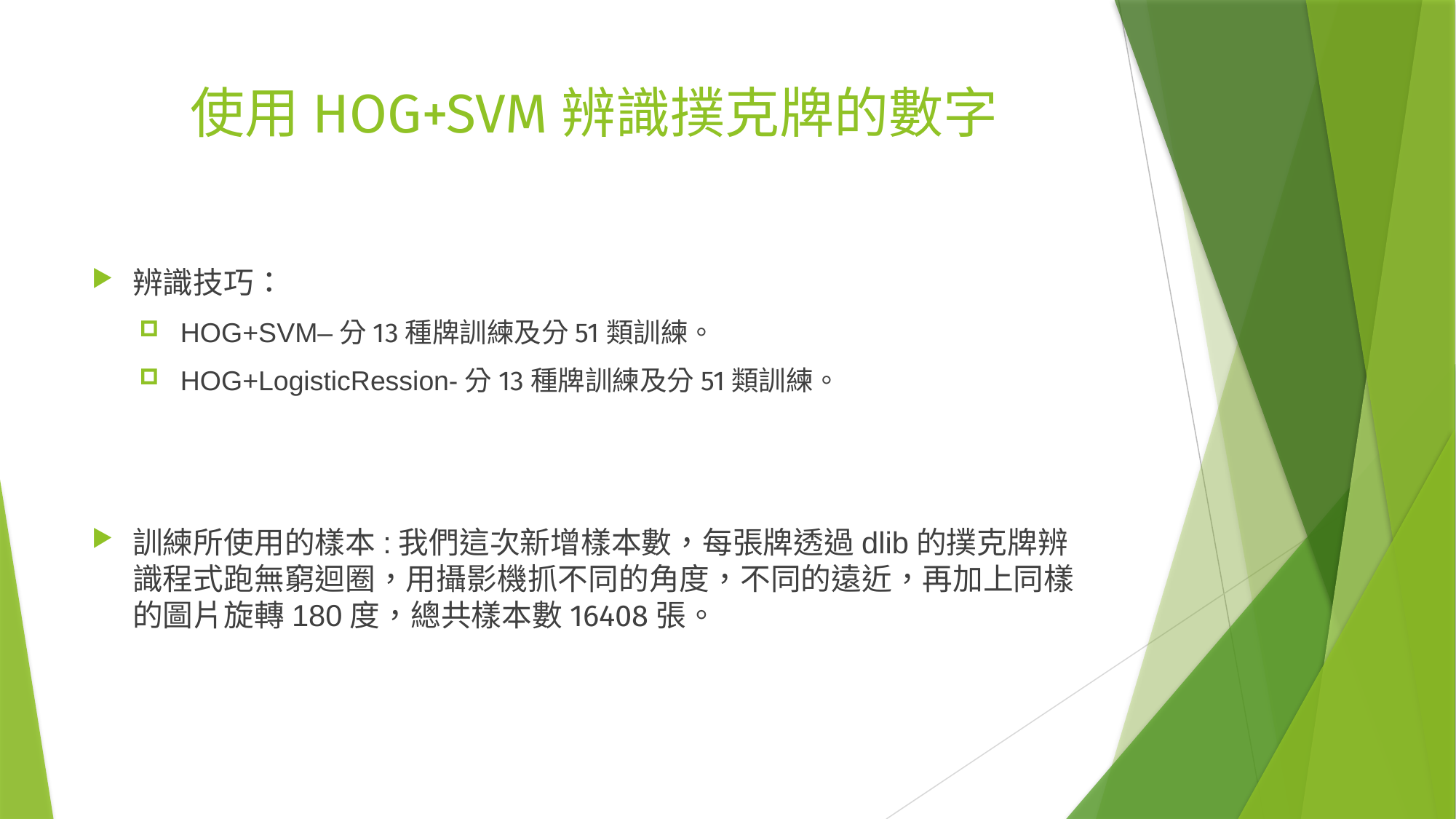

# 使用HOG+SVM辨識撲克牌的數字
辨識技巧：
HOG+SVM–分13種牌訓練及分51類訓練。
HOG+LogisticRession-分13種牌訓練及分51類訓練。

訓練所使用的樣本:我們這次新增樣本數，每張牌透過dlib的撲克牌辨識程式跑無窮迴圈，用攝影機抓不同的角度，不同的遠近，再加上同樣的圖片旋轉180度，總共樣本數16408張。